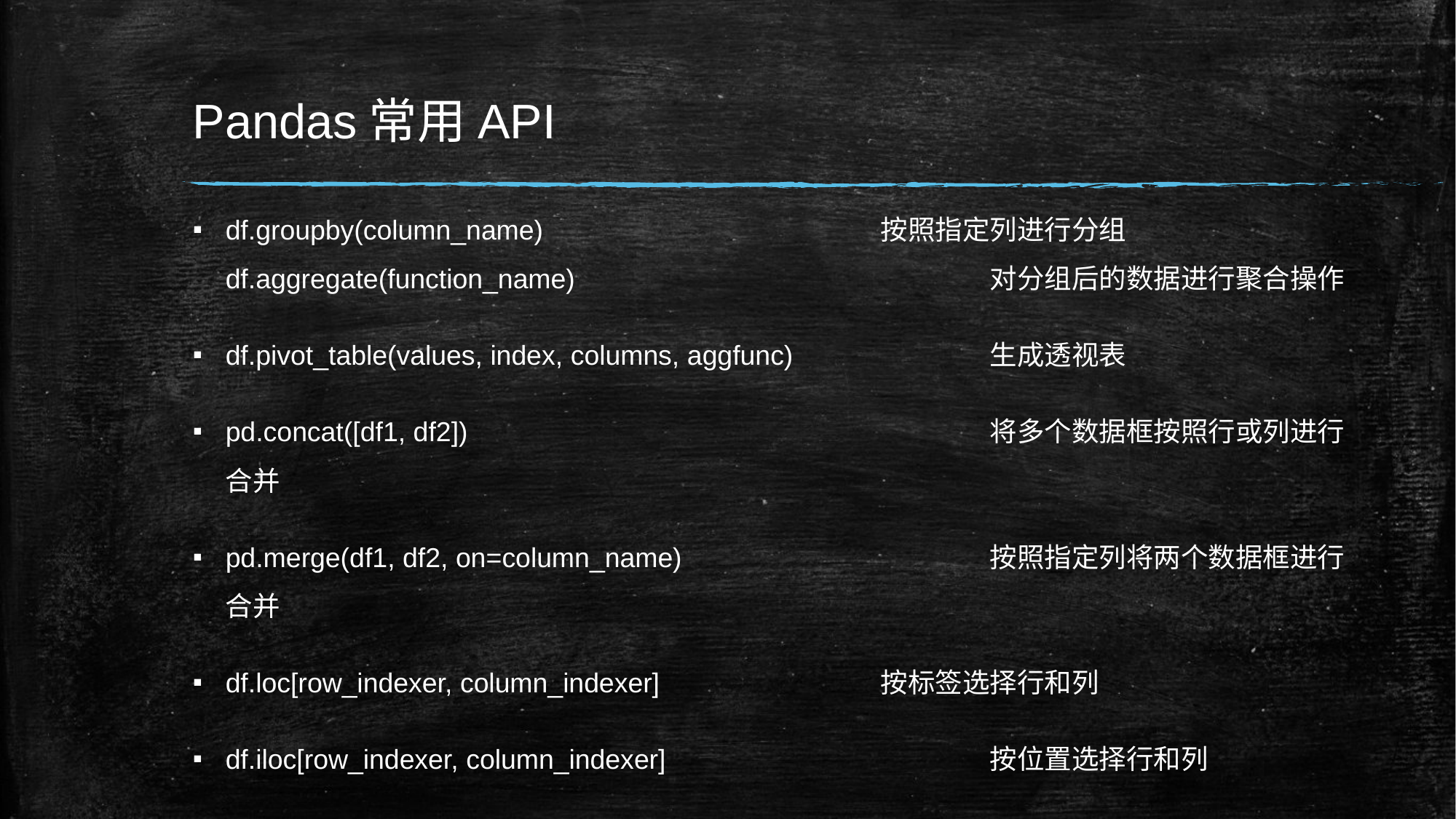

# Pandas常用API
df.groupby(column_name)				按照指定列进行分组df.aggregate(function_name)				对分组后的数据进行聚合操作
df.pivot_table(values, index, columns, aggfunc)		生成透视表
pd.concat([df1, df2])					将多个数据框按照行或列进行合并
pd.merge(df1, df2, on=column_name)			按照指定列将两个数据框进行合并
df.loc[row_indexer, column_indexer]			按标签选择行和列
df.iloc[row_indexer, column_indexer]			按位置选择行和列